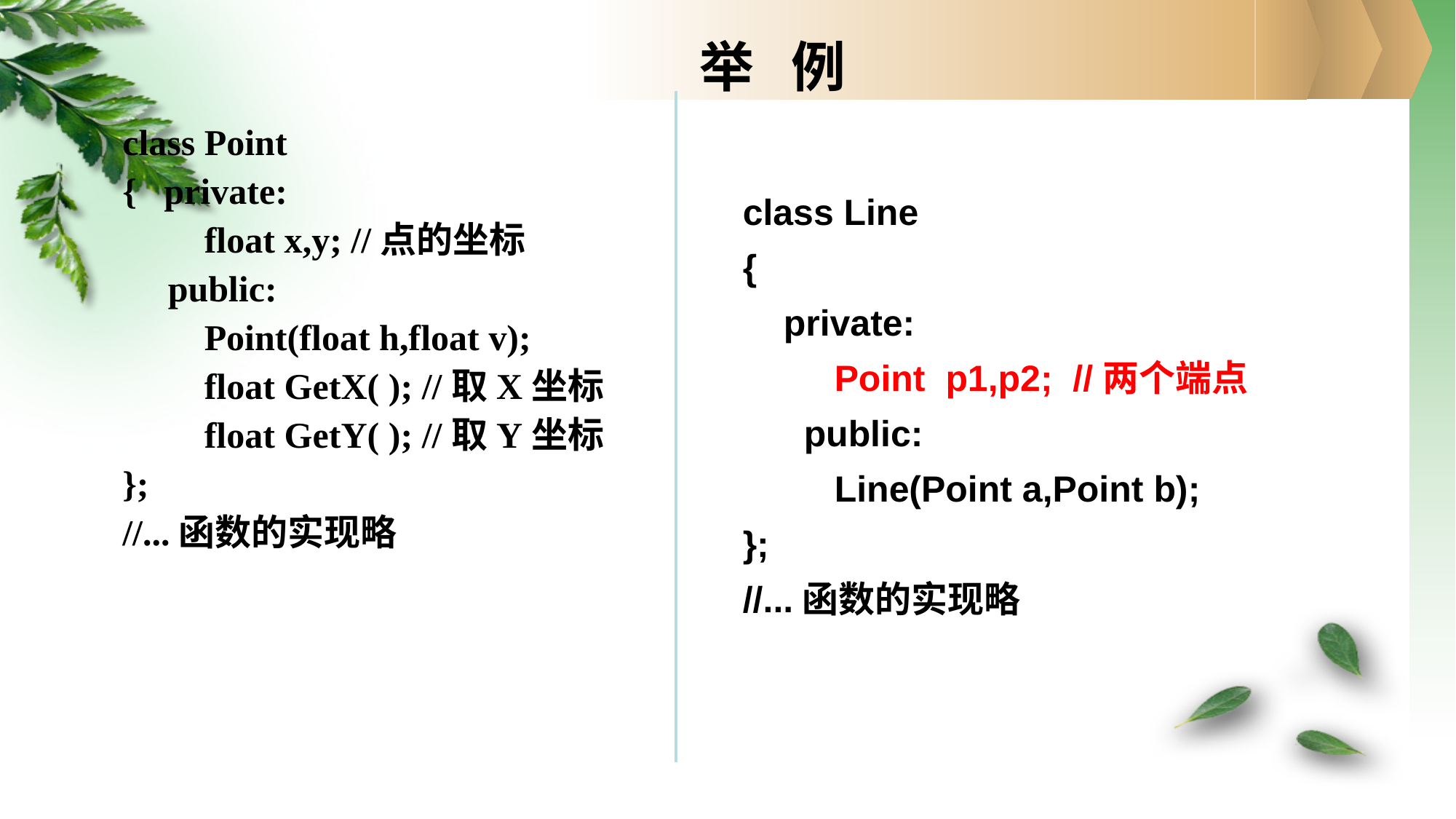

# 举   例
class Point
{   private:
         float x,y; //点的坐标
     public:
         Point(float h,float v);
         float GetX( ); //取X坐标
         float GetY( ); //取Y坐标
};
//...函数的实现略
class Line
{
    private:
         Point  p1,p2;  //两个端点
      public:
         Line(Point a,Point b);
};
//...函数的实现略